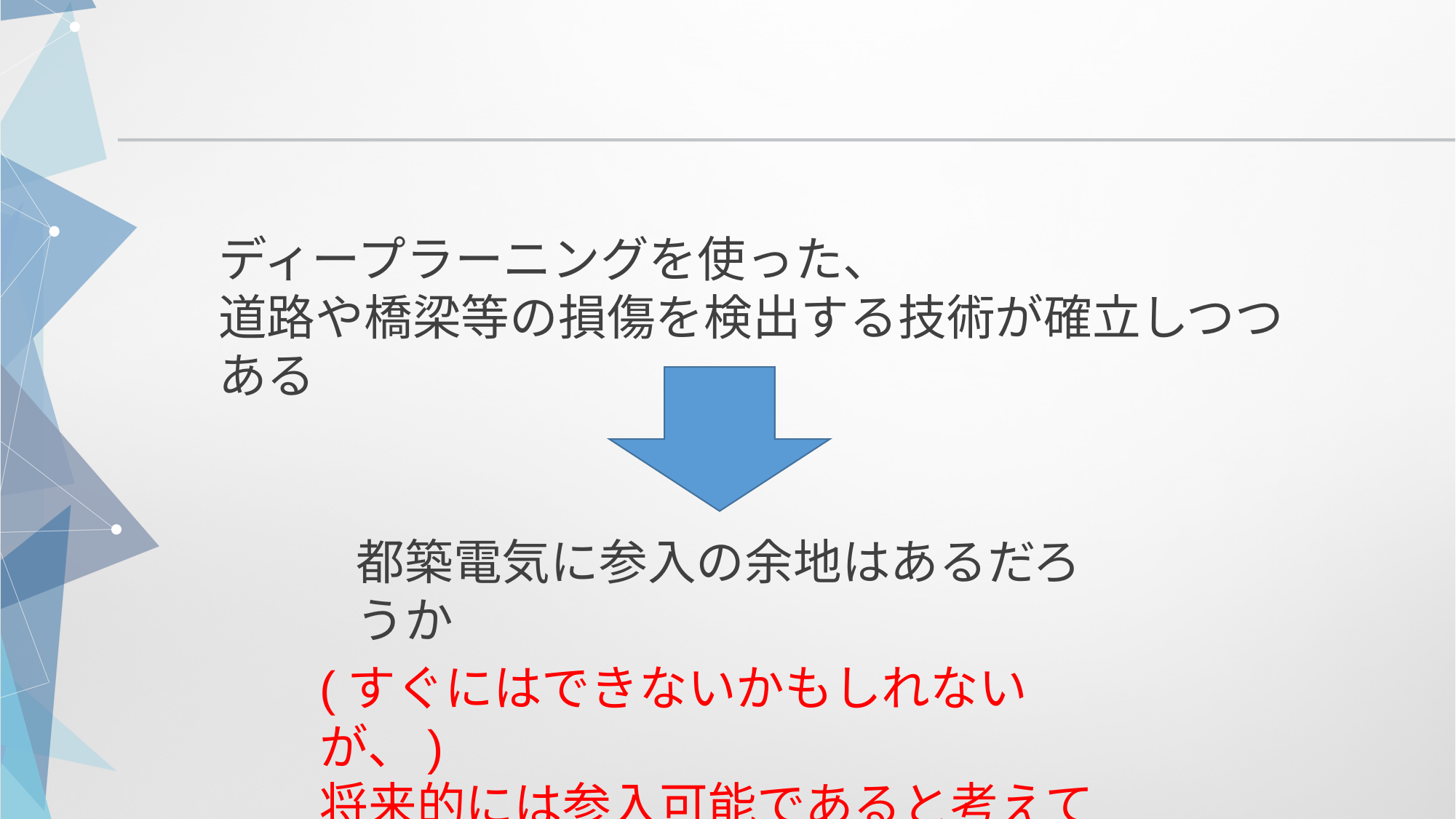

ディープラーニングを使った、
道路や橋梁等の損傷を検出する技術が確立しつつある

都築電気に参入の余地はあるだろうか
(すぐにはできないかもしれないが、)
将来的には参入可能であると考えている